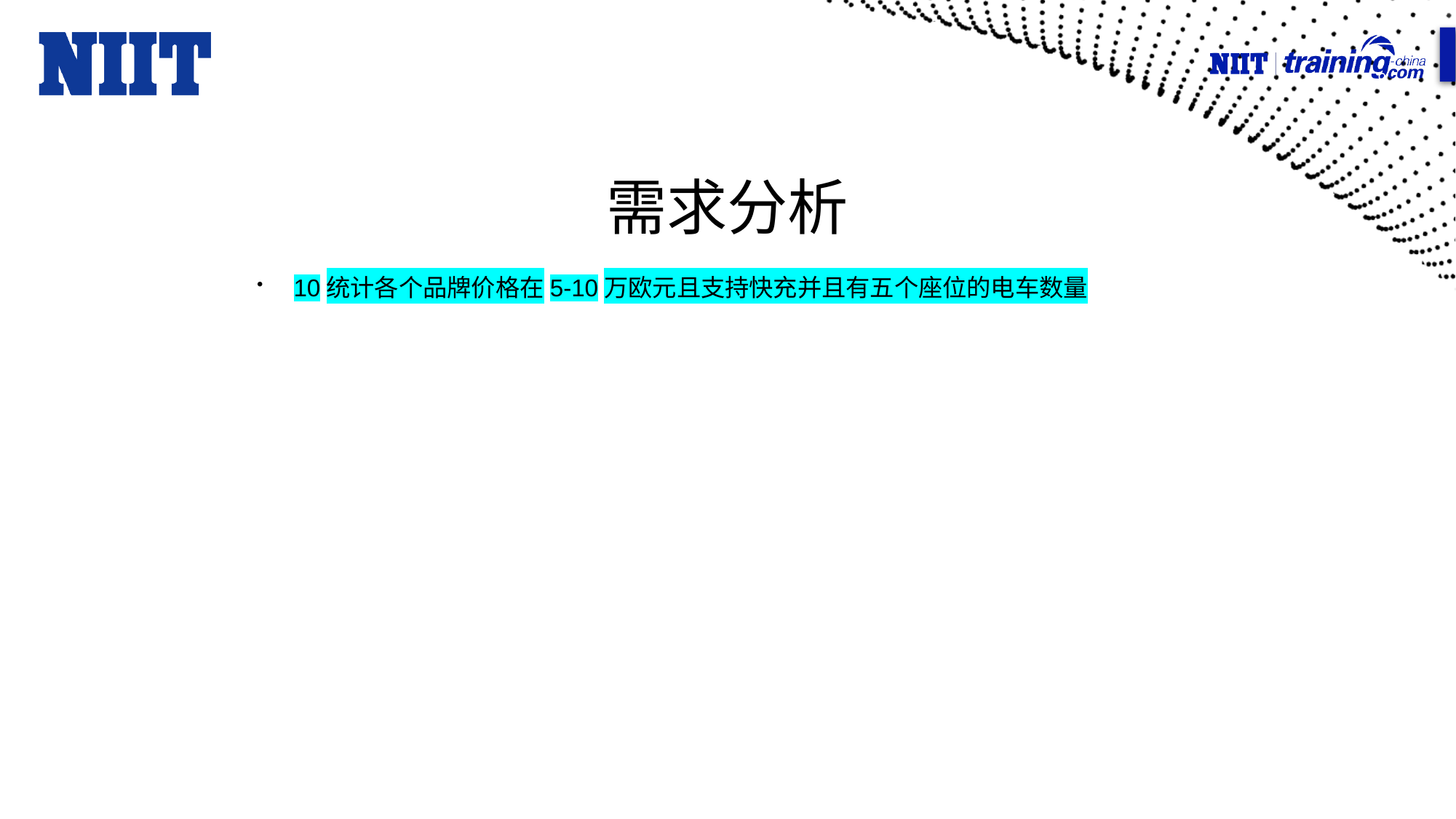

# 需求分析
10统计各个品牌价格在5-10万欧元且支持快充并且有五个座位的电车数量